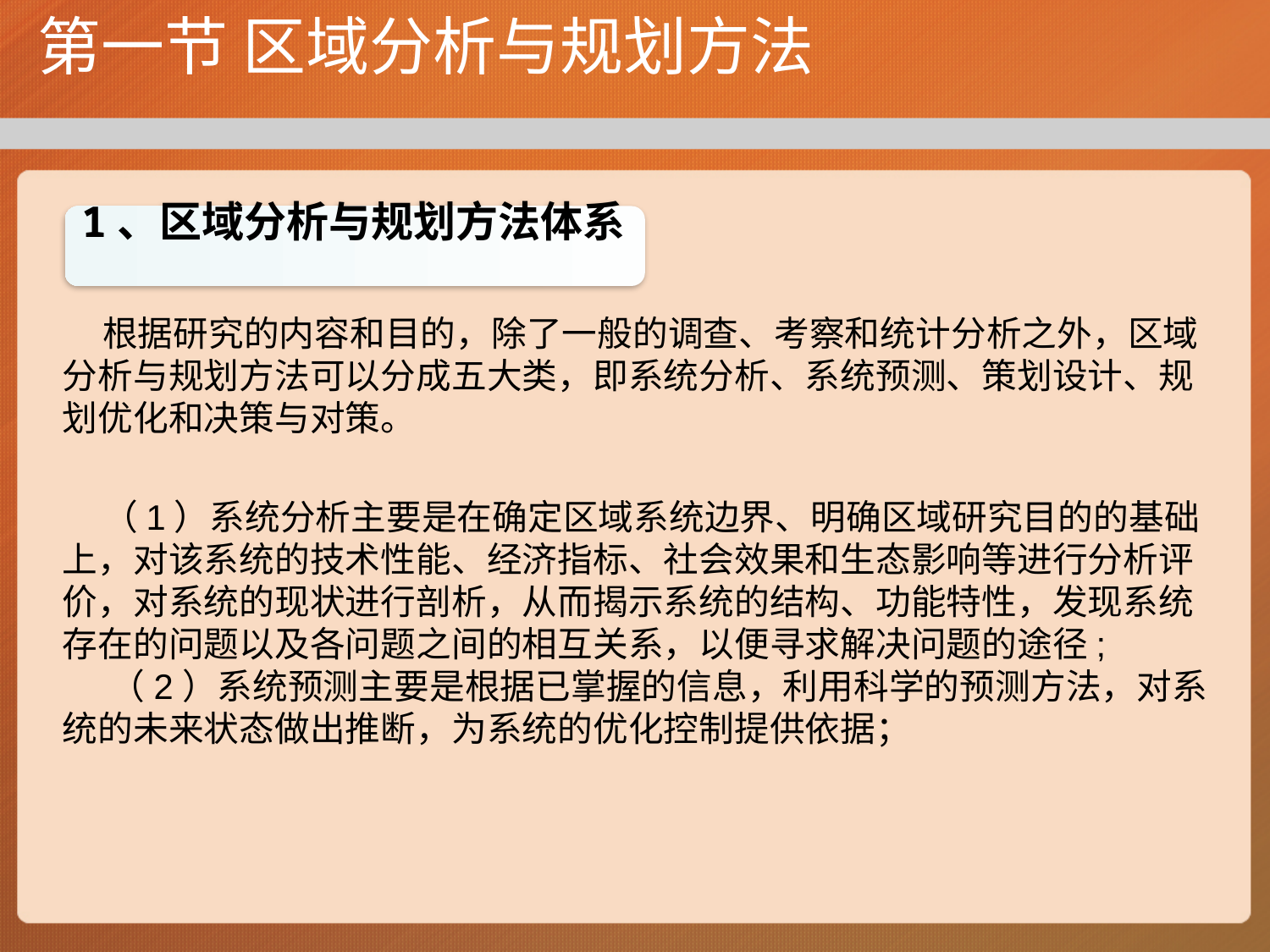

# 第一节 区域分析与规划方法

    根据研究的内容和目的，除了一般的调查、考察和统计分析之外，区域分析与规划方法可以分成五大类，即系统分析、系统预测、策划设计、规划优化和决策与对策。

    （1）系统分析主要是在确定区域系统边界、明确区域研究目的的基础上，对该系统的技术性能、经济指标、社会效果和生态影响等进行分析评价，对系统的现状进行剖析，从而揭示系统的结构、功能特性，发现系统存在的问题以及各问题之间的相互关系，以便寻求解决问题的途径;
    （2）系统预测主要是根据已掌握的信息，利用科学的预测方法，对系统的未来状态做出推断，为系统的优化控制提供依据；

1、区域分析与规划方法体系